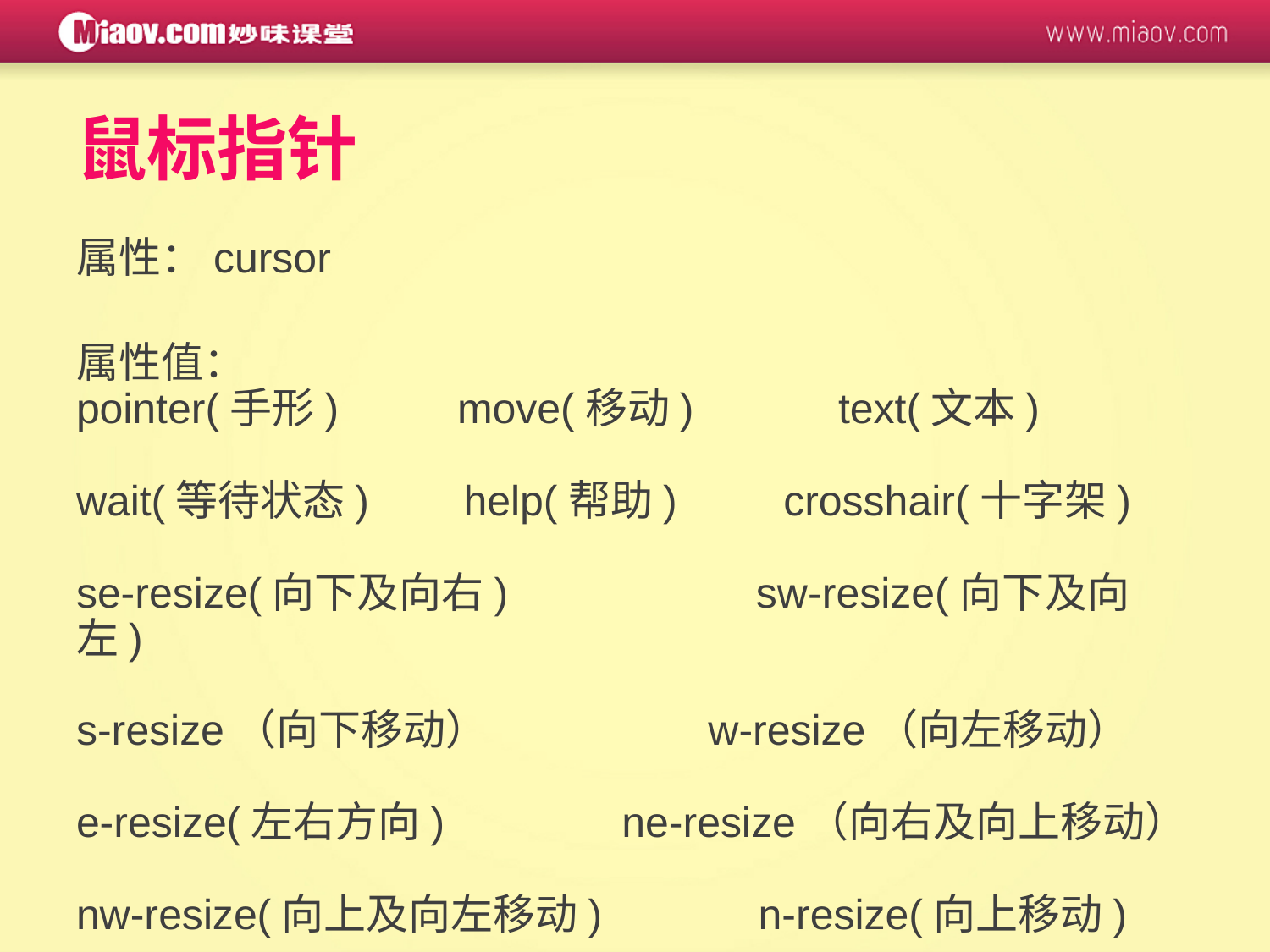

# 鼠标指针
属性：cursor

属性值：
pointer(手形)	move(移动)		text(文本)

wait(等待状态)        help(帮助)         crosshair(十字架)

se-resize(向下及向右)                     sw-resize(向下及向左)

s-resize（向下移动）                      w-resize（向左移动）

e-resize(左右方向)               ne-resize（向右及向上移动）

nw-resize(向上及向左移动)	    n-resize(向上移动)